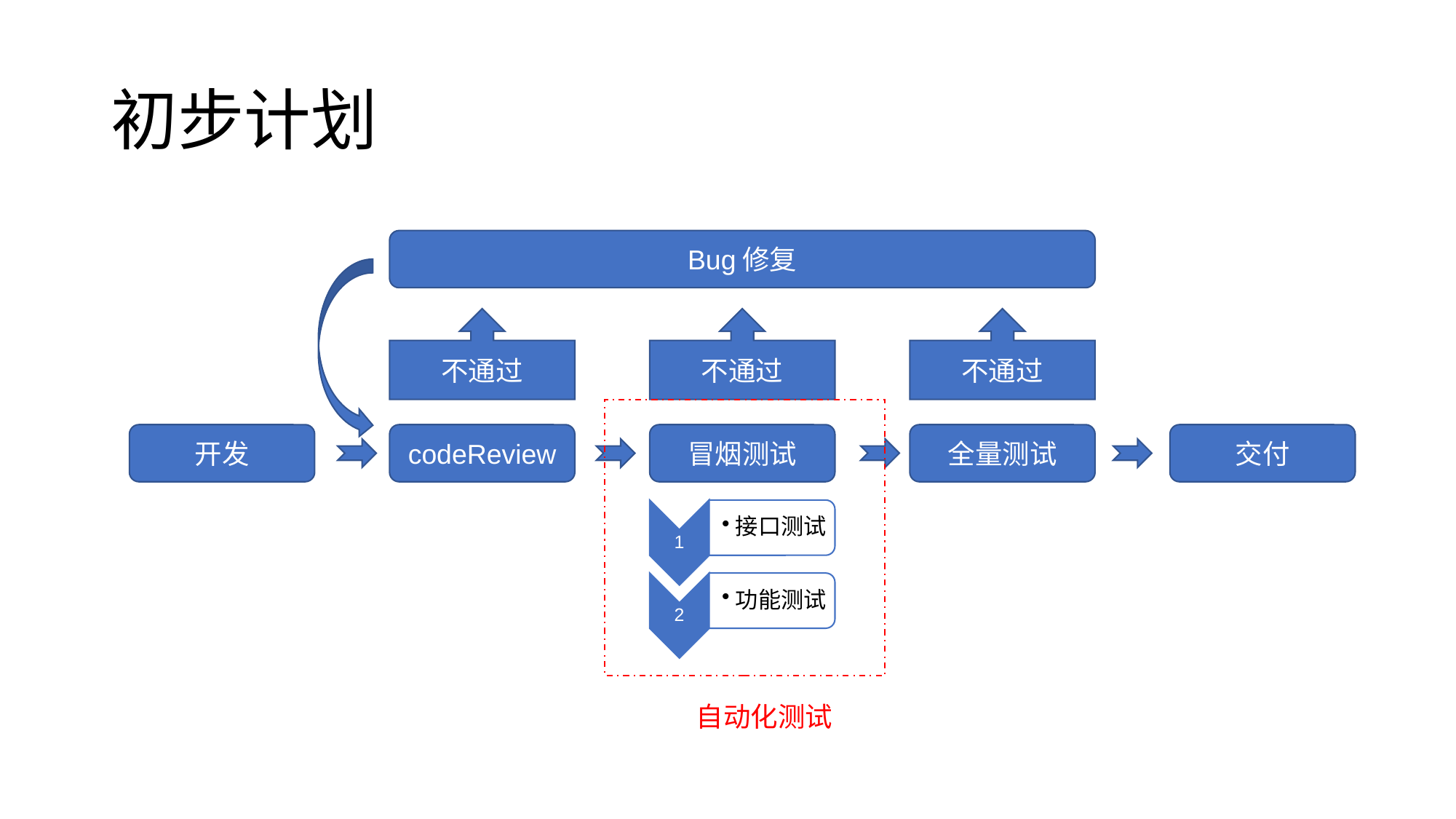

# 初步计划
Bug修复

不通过
不通过
不通过

开发
codeReview
冒烟测试
全量测试
交付

1
接口测试
2
功能测试
自动化测试